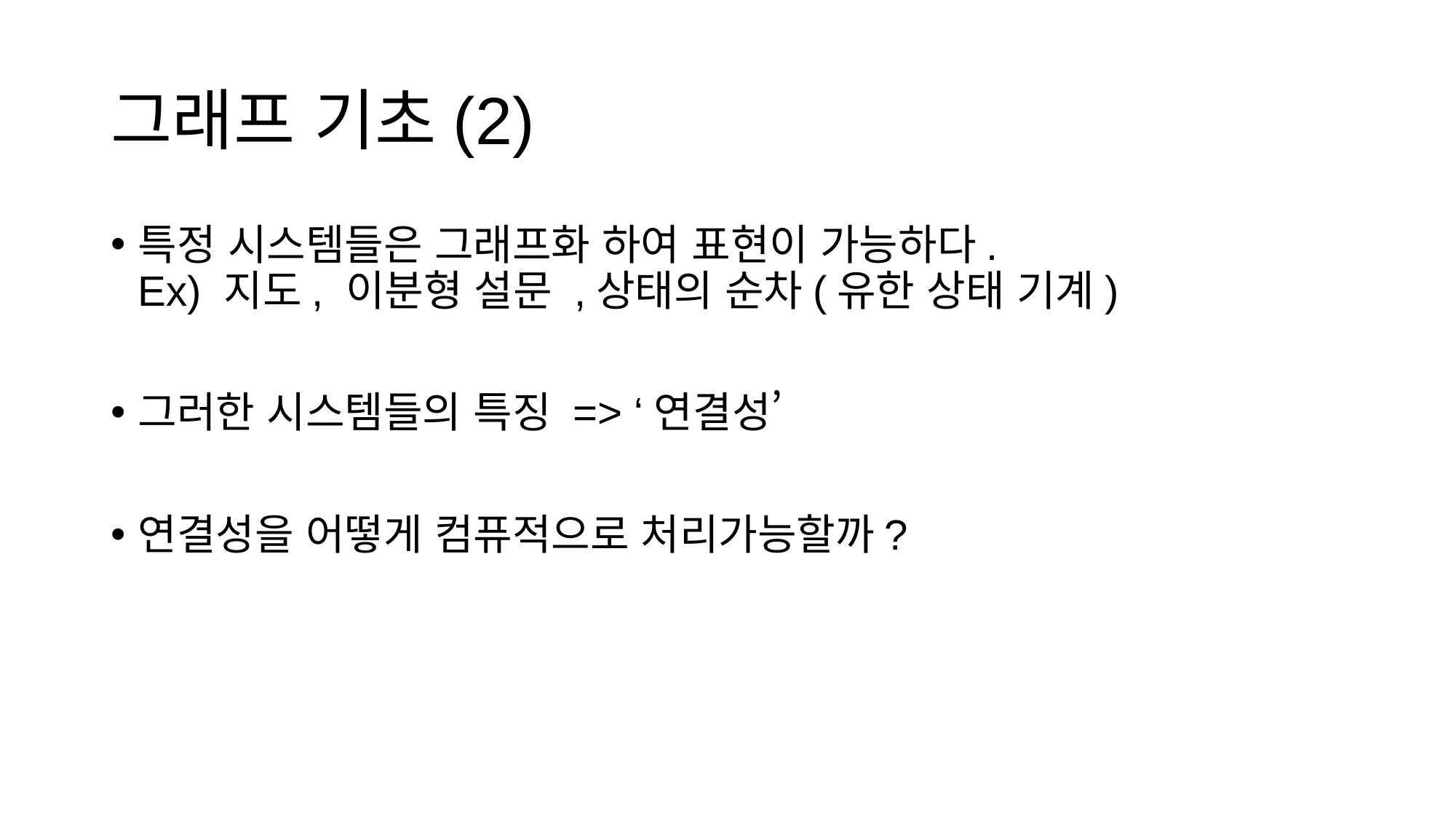

# 그래프 기초(2)
특정 시스템들은 그래프화 하여 표현이 가능하다.
Ex) 지도, 이분형 설문 ,상태의 순차(유한 상태 기계)

그러한 시스템들의 특징 => ‘연결성’

연결성을 어떻게 컴퓨적으로 처리가능할까?